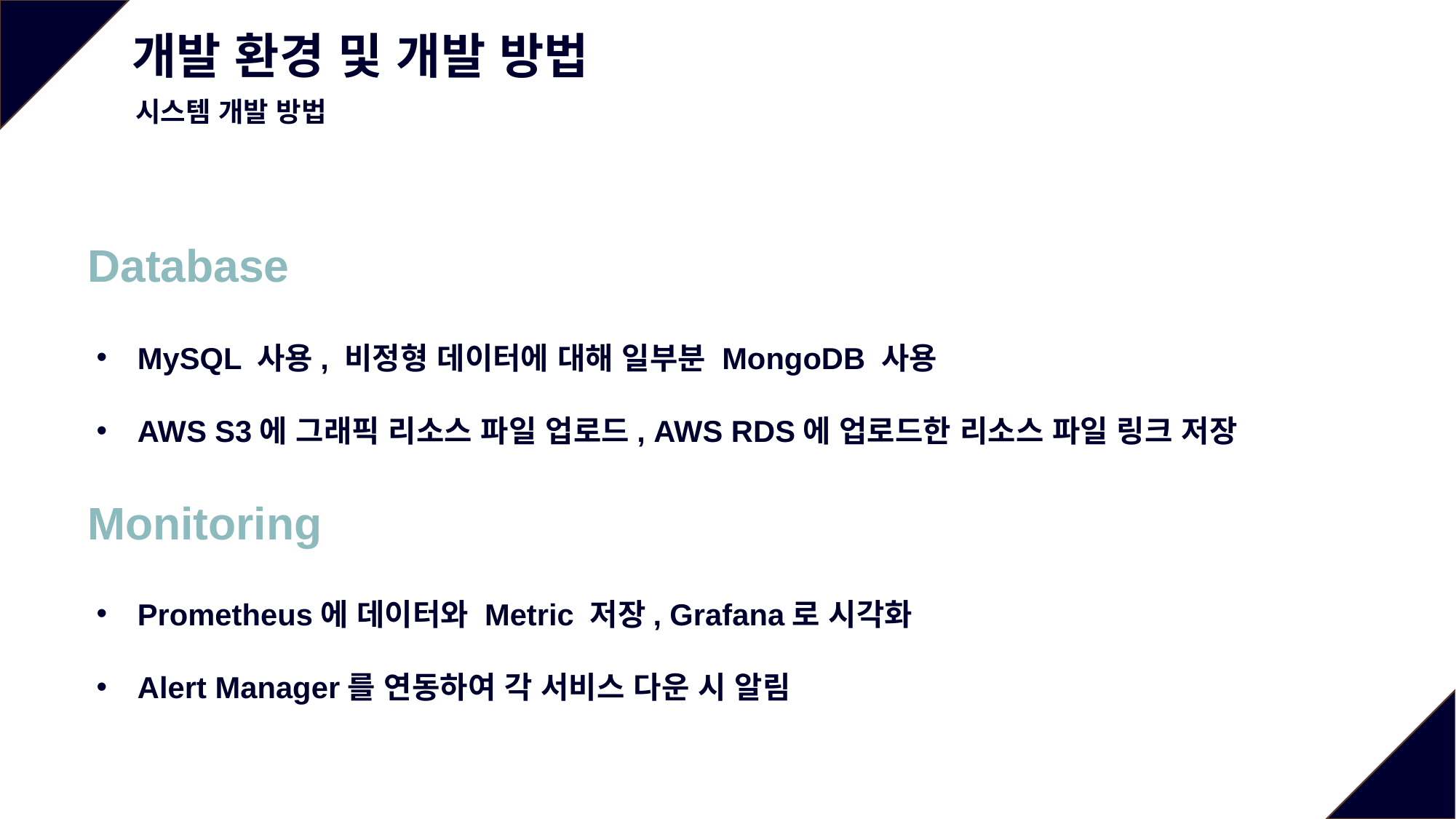

개발 환경 및 개발 방법
시스템 개발 방법
Database
MySQL 사용, 비정형 데이터에 대해 일부분 MongoDB 사용
AWS S3에 그래픽 리소스 파일 업로드, AWS RDS에 업로드한 리소스 파일 링크 저장
Monitoring
Prometheus에 데이터와 Metric 저장, Grafana로 시각화
Alert Manager를 연동하여 각 서비스 다운 시 알림